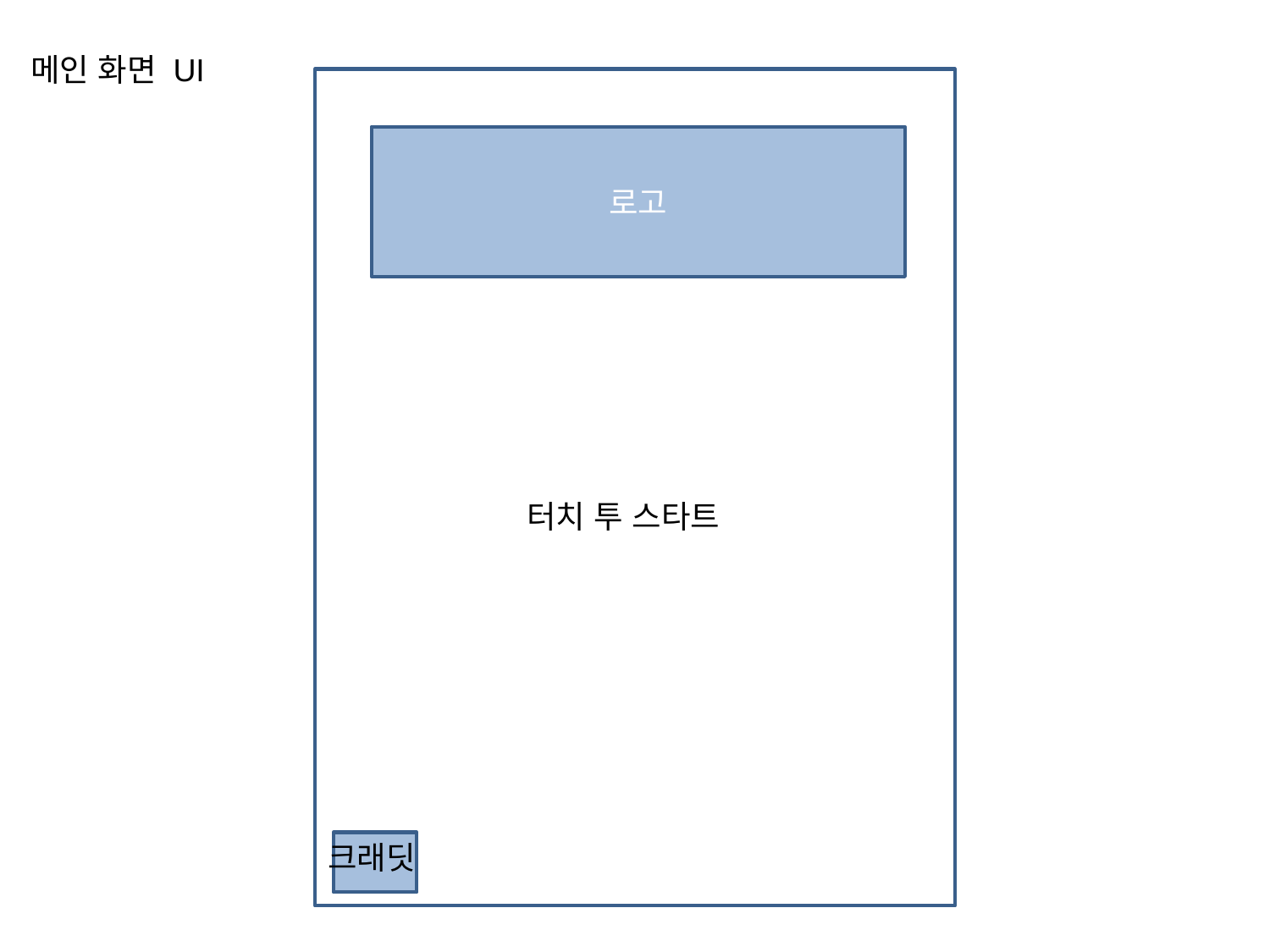

메인 화면 UI

로고
터치 투 스타트
크래딧